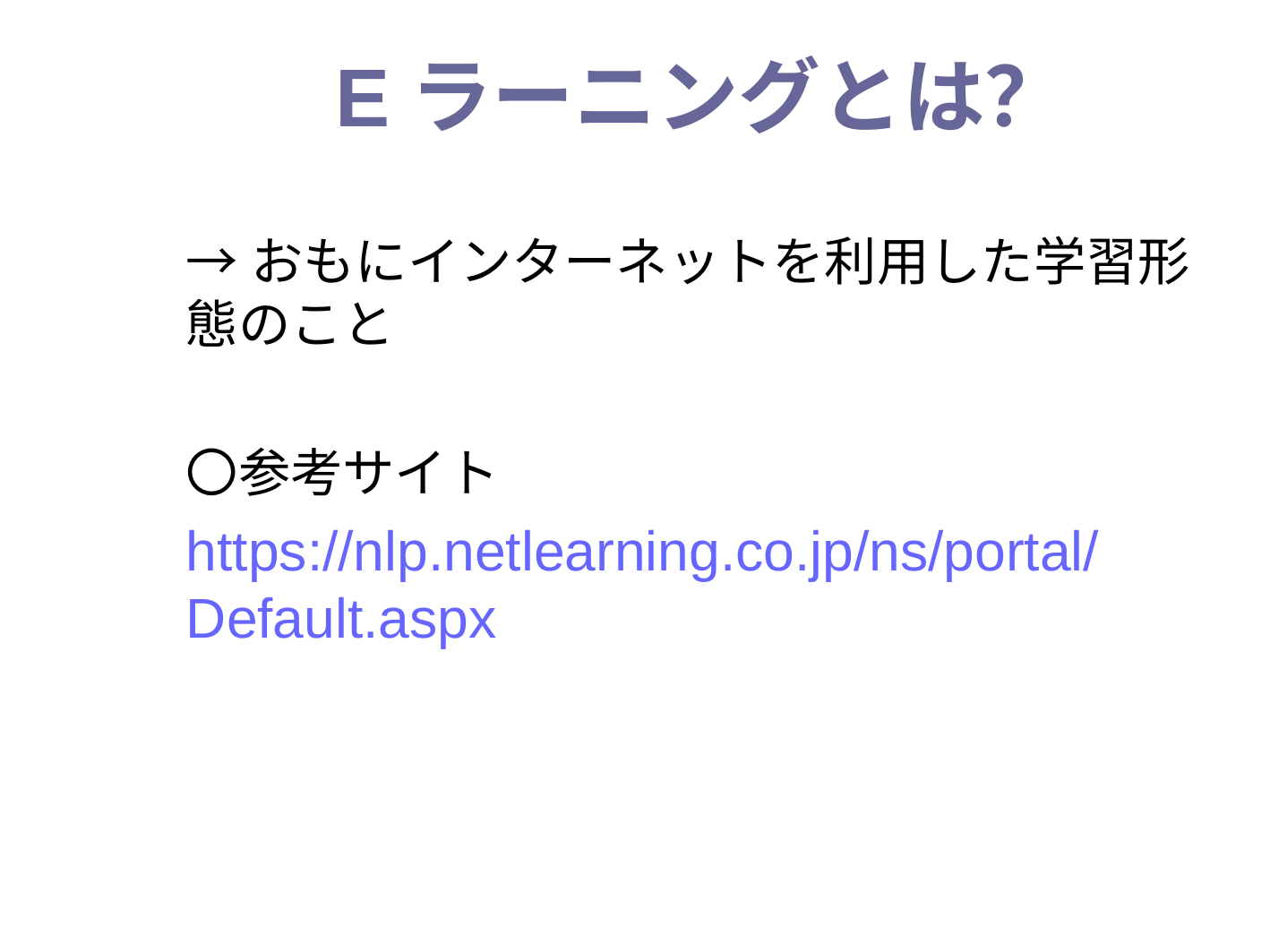

# Eラーニングとは？
→おもにインターネットを利用した学習形態のこと

〇参考サイト
https://nlp.netlearning.co.jp/ns/portal/Default.aspx